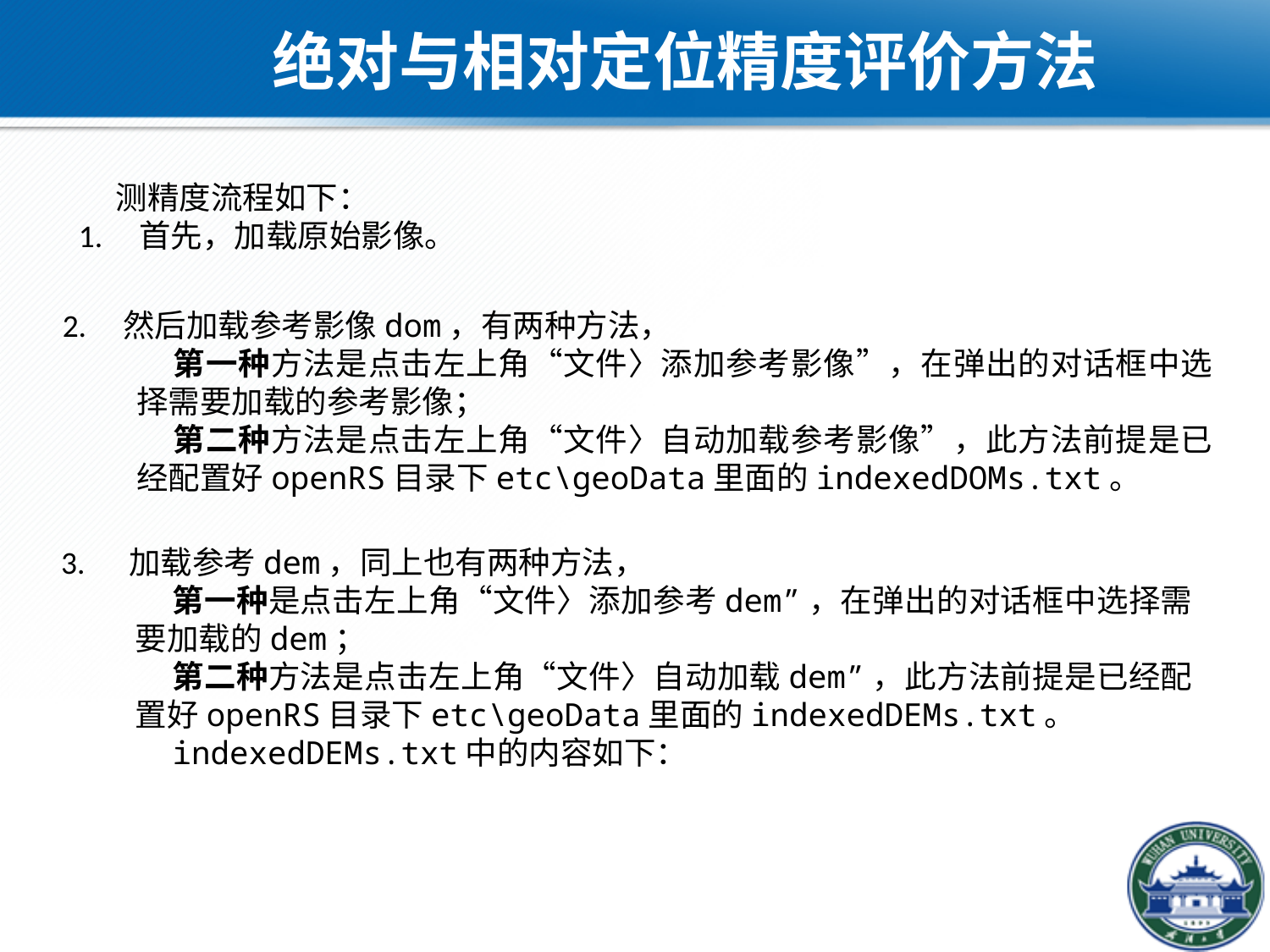

绝对与相对定位精度评价方法

测精度流程如下：
1.    首先，加载原始影像。

2.    然后加载参考影像dom，有两种方法，
第一种方法是点击左上角“文件〉添加参考影像”，在弹出的对话框中选择需要加载的参考影像；
第二种方法是点击左上角“文件〉自动加载参考影像”，此方法前提是已经配置好openRS目录下etc\geoData里面的indexedDOMs.txt。
3.     加载参考dem，同上也有两种方法，
第一种是点击左上角“文件〉添加参考dem”，在弹出的对话框中选择需要加载的dem；
第二种方法是点击左上角“文件〉自动加载dem”，此方法前提是已经配置好openRS目录下etc\geoData里面的indexedDEMs.txt。
indexedDEMs.txt中的内容如下：